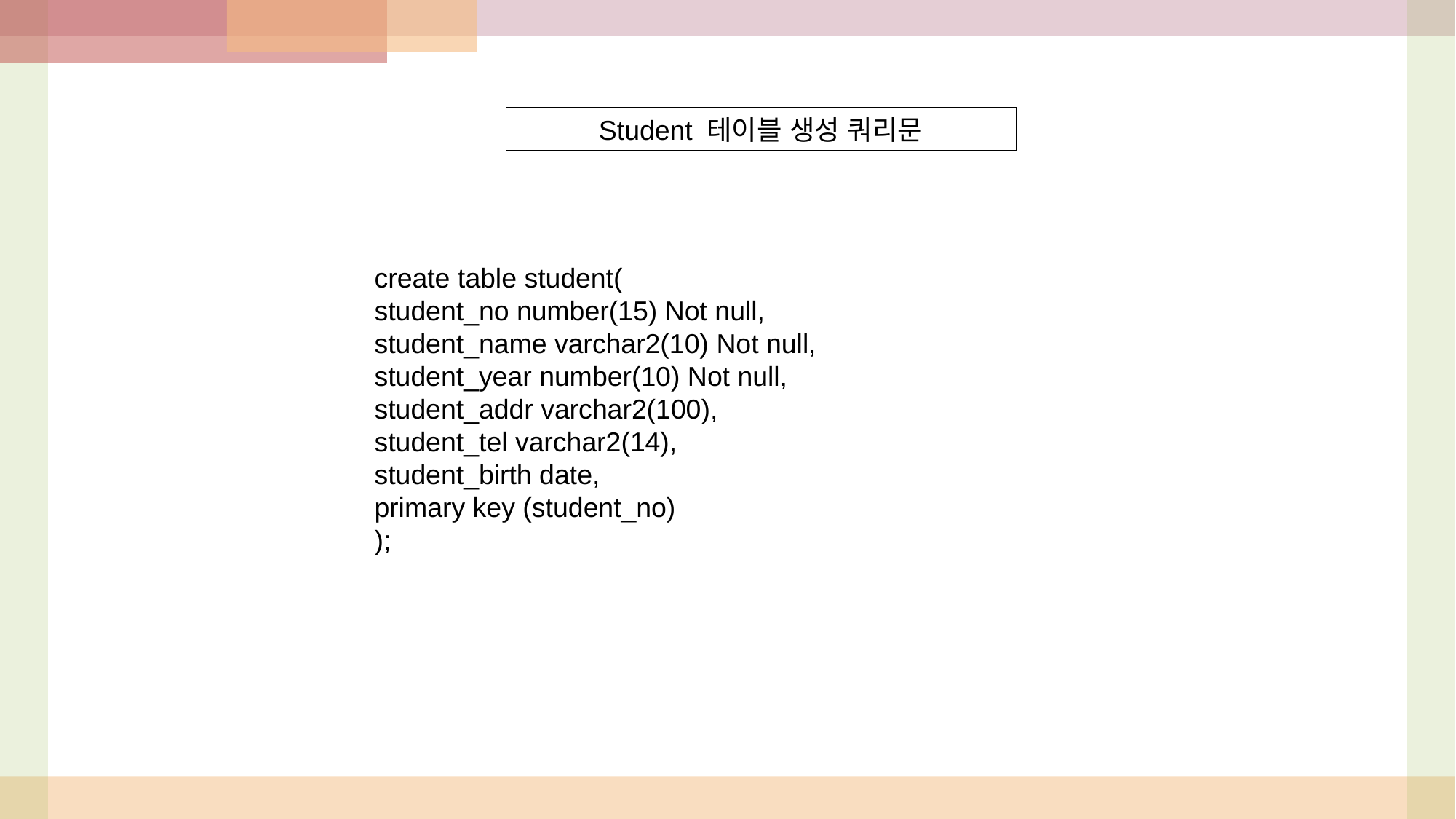

Student 테이블 생성 쿼리문
create table student(
student_no number(15) Not null,
student_name varchar2(10) Not null,
student_year number(10) Not null,
student_addr varchar2(100),
student_tel varchar2(14),
student_birth date,
primary key (student_no)
);